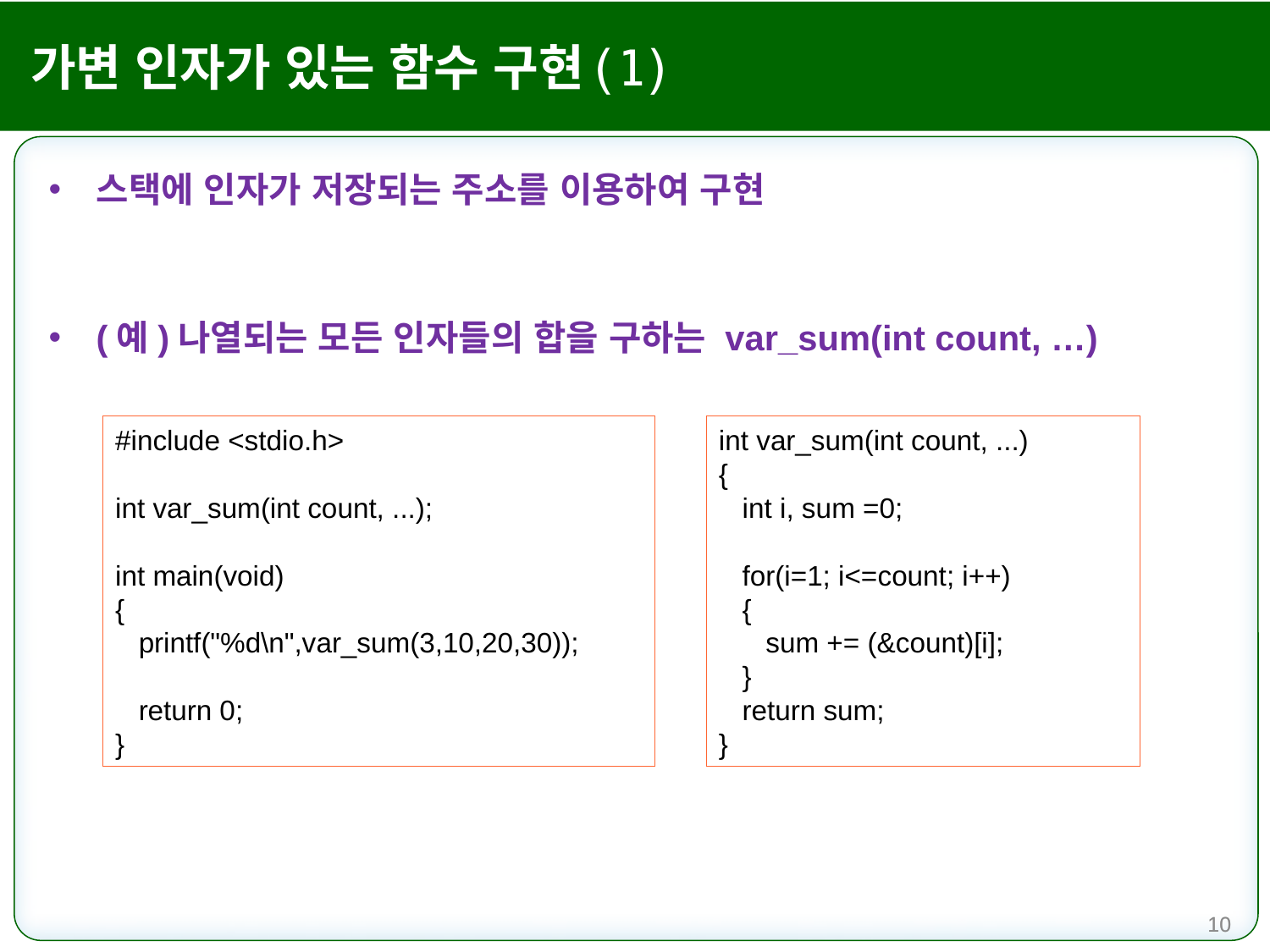

# 가변 인자가 있는 함수 구현(1)
스택에 인자가 저장되는 주소를 이용하여 구현

(예)나열되는 모든 인자들의 합을 구하는 var_sum(int count, …)
int var_sum(int count, ...)
{
   int i, sum =0;

   for(i=1; i<=count; i++)
   {
      sum += (&count)[i];
   }
   return sum;
}
#include <stdio.h>

int var_sum(int count, ...);

int main(void)
{
   printf("%d\n",var_sum(3,10,20,30));

   return 0;
}
10